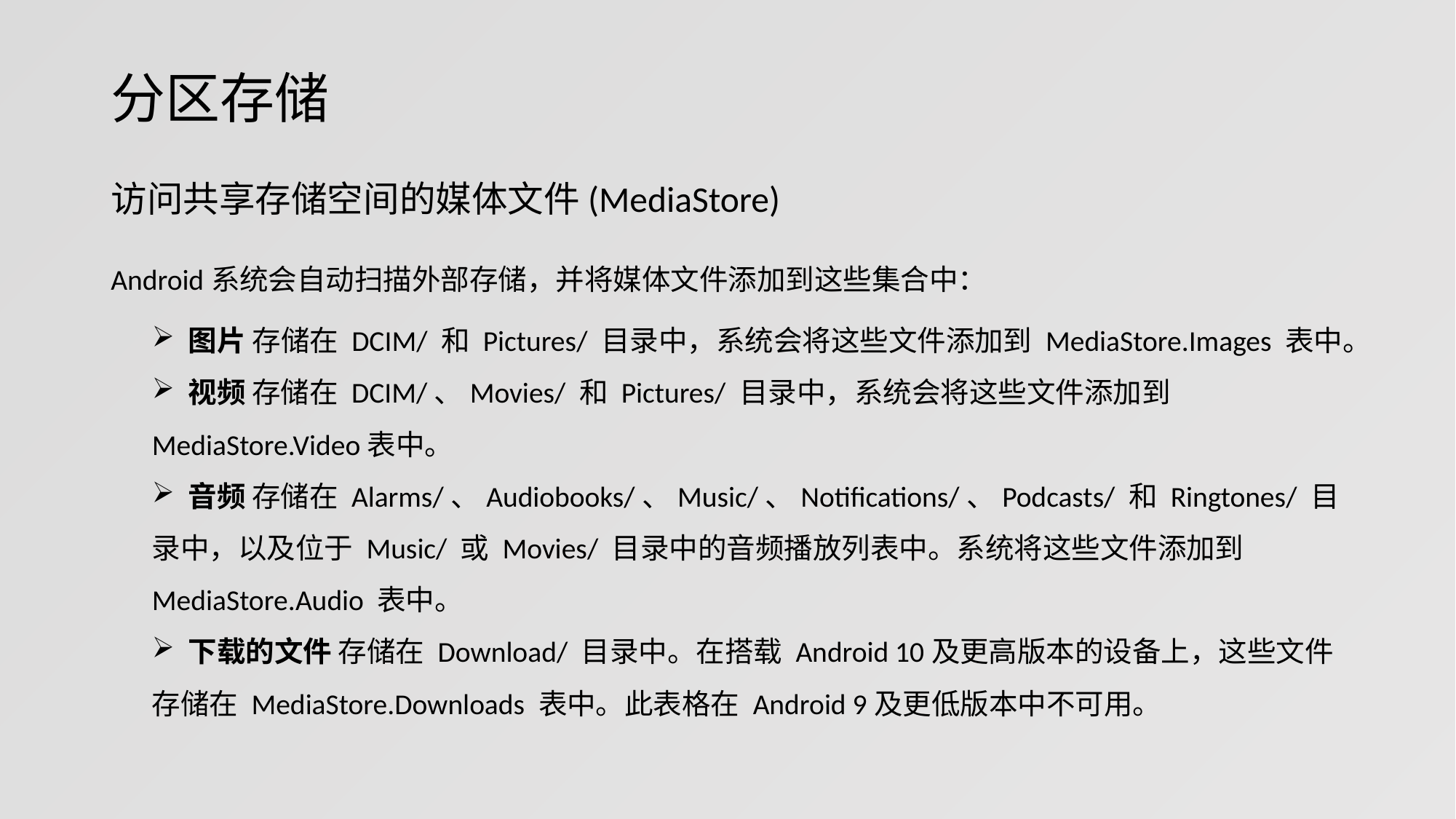

# 分区存储
访问共享存储空间的媒体文件(MediaStore)

Android系统会自动扫描外部存储，并将媒体文件添加到这些集合中：
 图片 存储在 DCIM/ 和 Pictures/ 目录中，系统会将这些文件添加到 MediaStore.Images 表中。
 视频 存储在 DCIM/、Movies/ 和 Pictures/ 目录中，系统会将这些文件添加到 MediaStore.Video表中。
 音频 存储在 Alarms/、Audiobooks/、Music/、Notifications/、Podcasts/ 和 Ringtones/ 目录中，以及位于 Music/ 或 Movies/ 目录中的音频播放列表中。系统将这些文件添加到 MediaStore.Audio 表中。
 下载的文件 存储在 Download/ 目录中。在搭载 Android 10及更高版本的设备上，这些文件存储在 MediaStore.Downloads 表中。此表格在 Android 9及更低版本中不可用。